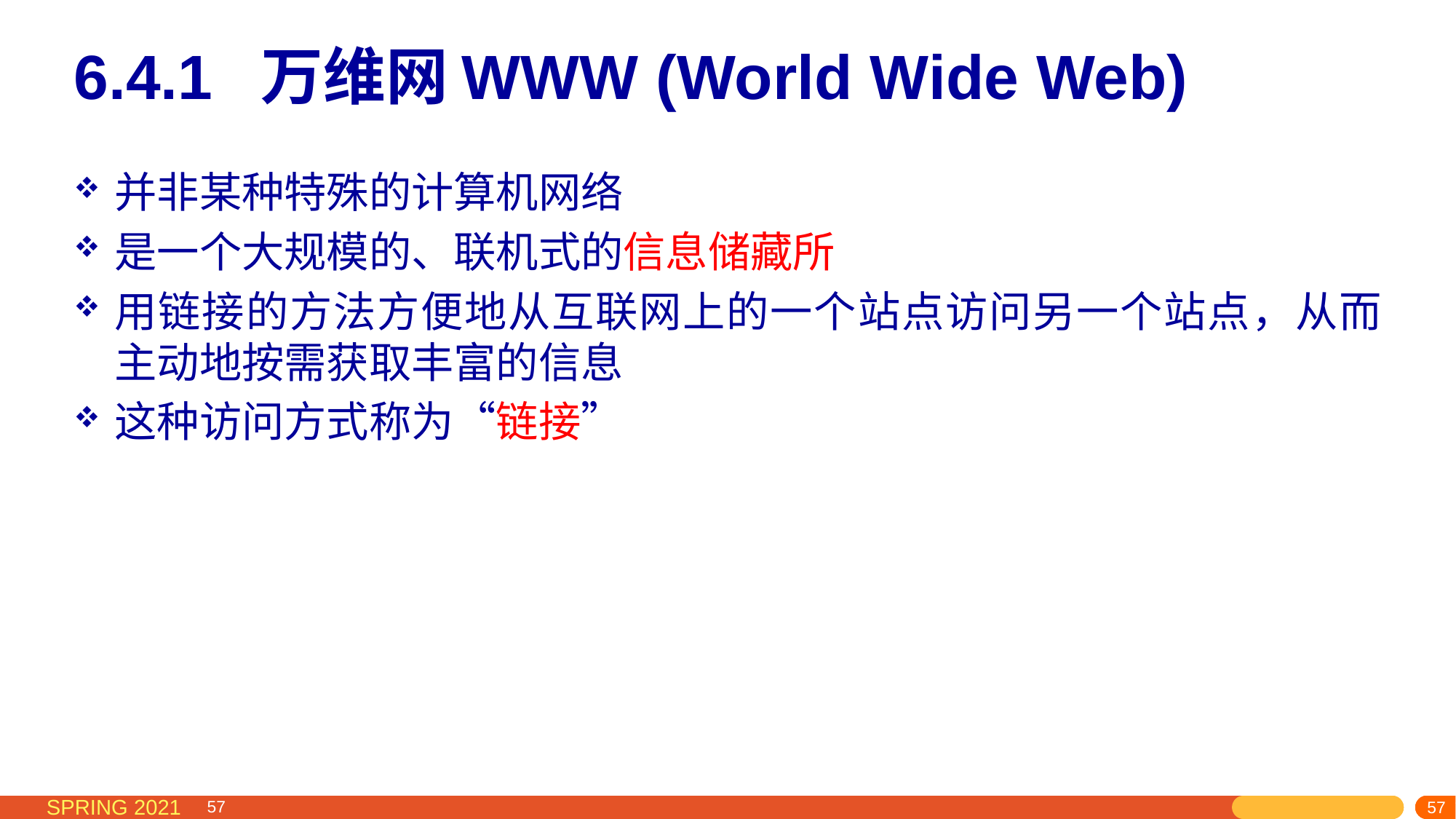

# 6.4.1  万维网WWW (World Wide Web)
并非某种特殊的计算机网络
是一个大规模的、联机式的信息储藏所
用链接的方法方便地从互联网上的一个站点访问另一个站点，从而主动地按需获取丰富的信息
这种访问方式称为“链接”